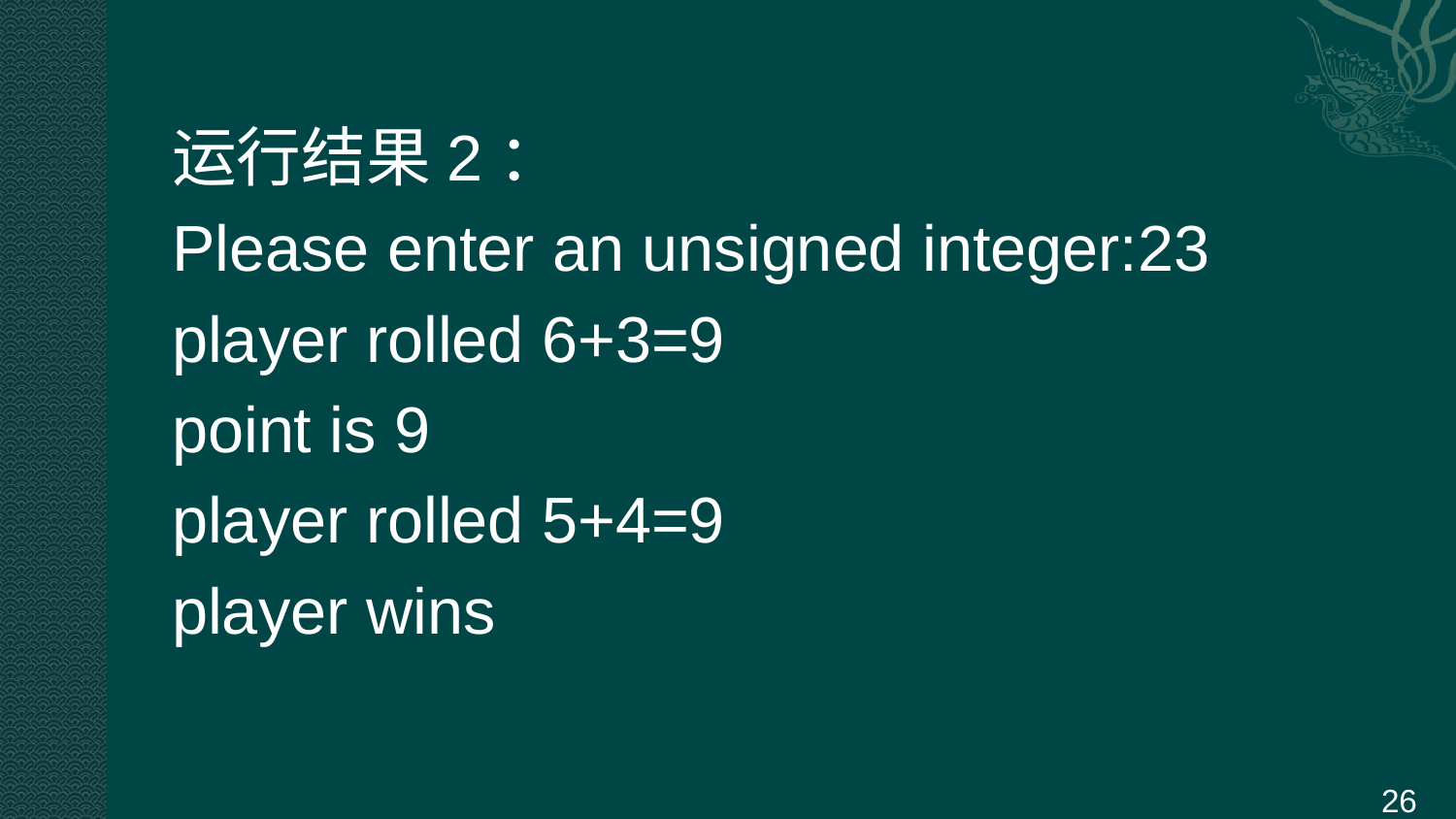

运行结果2：
Please enter an unsigned integer:23
player rolled 6+3=9
point is 9
player rolled 5+4=9
player wins

26